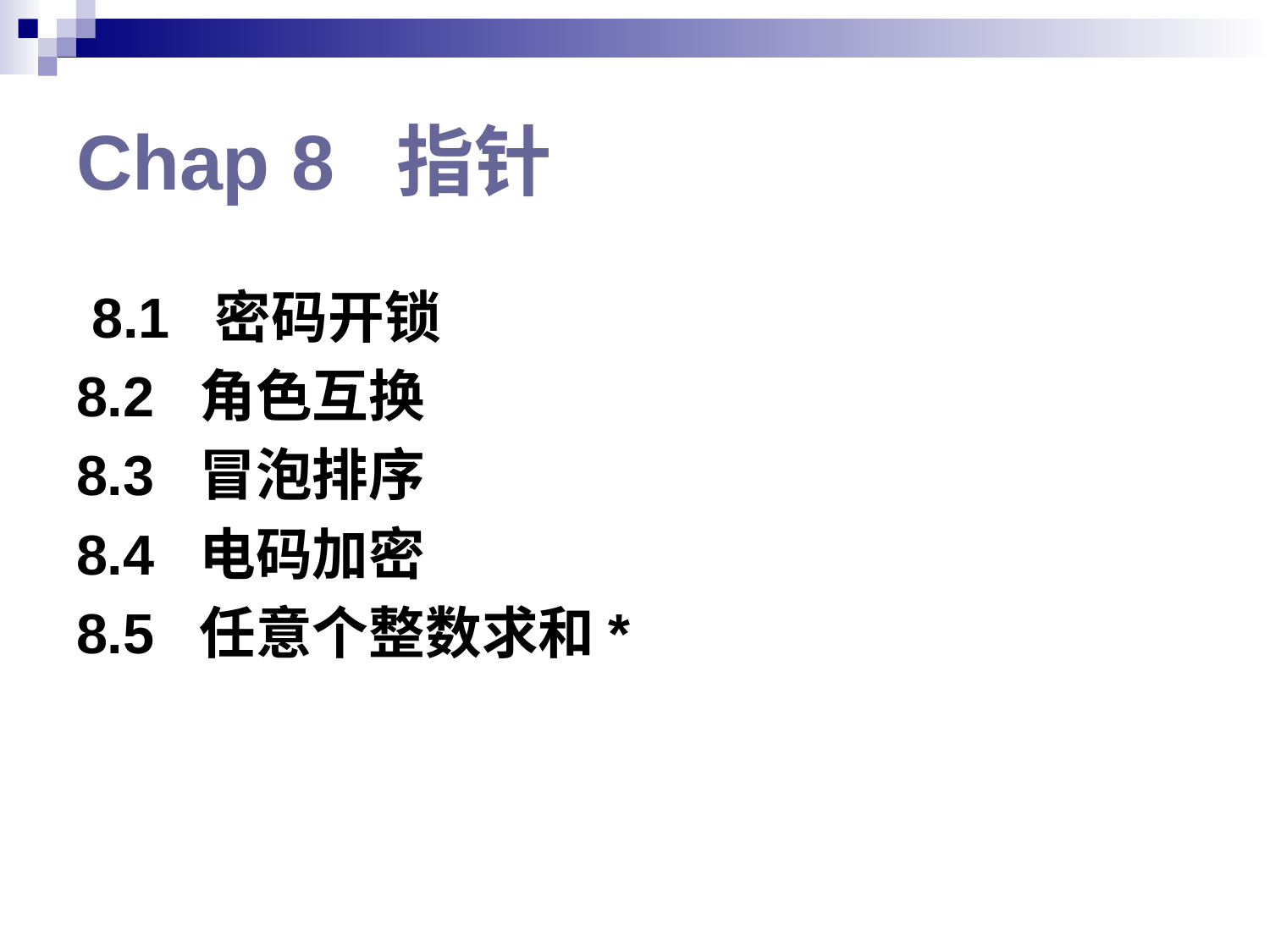

# Chap 8  指针
 8.1  密码开锁
8.2  角色互换
8.3  冒泡排序
8.4  电码加密
8.5  任意个整数求和*